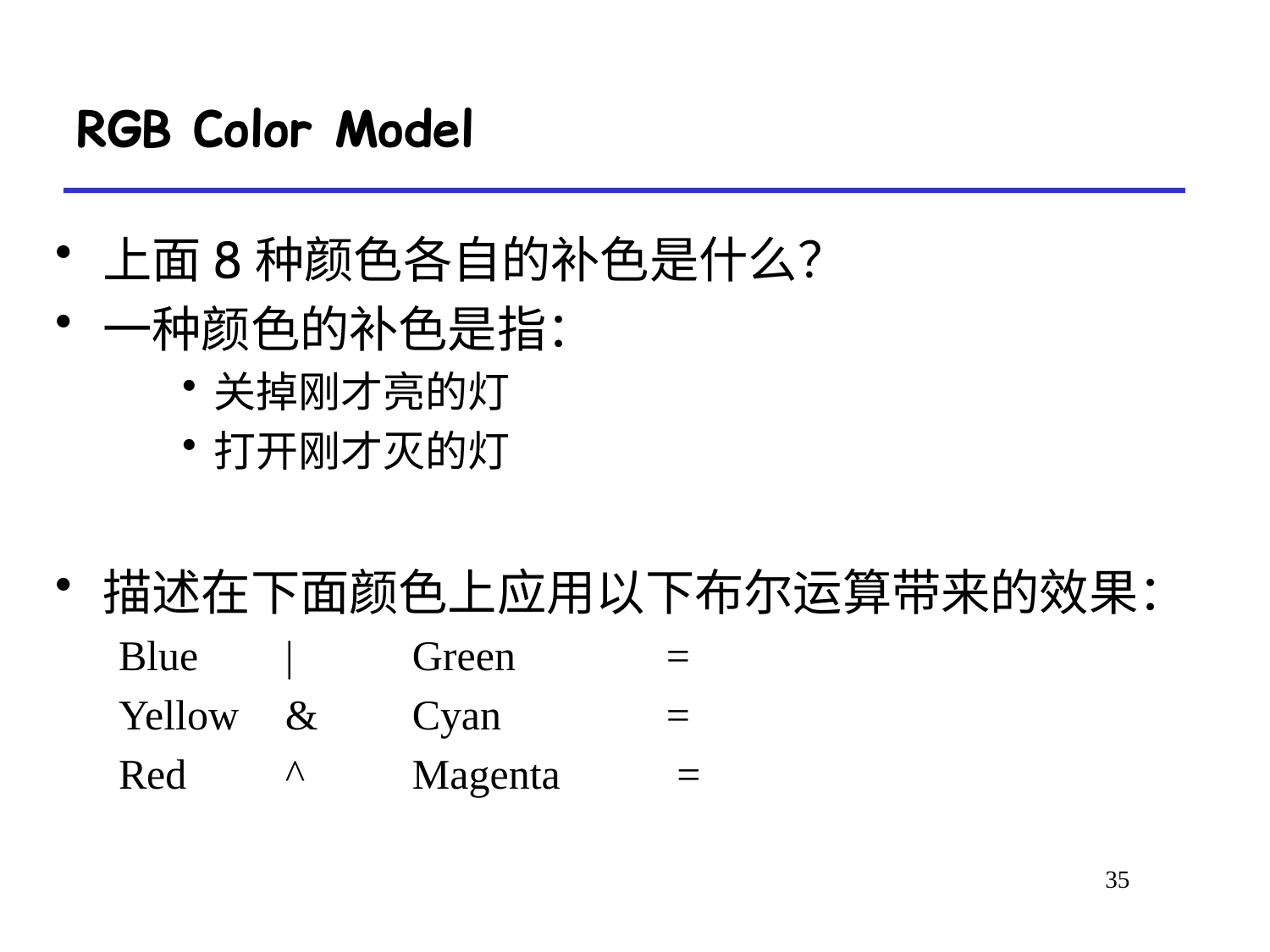

# RGB Color Model
上面8种颜色各自的补色是什么？
一种颜色的补色是指：
关掉刚才亮的灯
打开刚才灭的灯

描述在下面颜色上应用以下布尔运算带来的效果：
Blue 	| 	Green 		=
Yellow 	& 	Cyan 		=
Red 	^ 	Magenta	 =
35